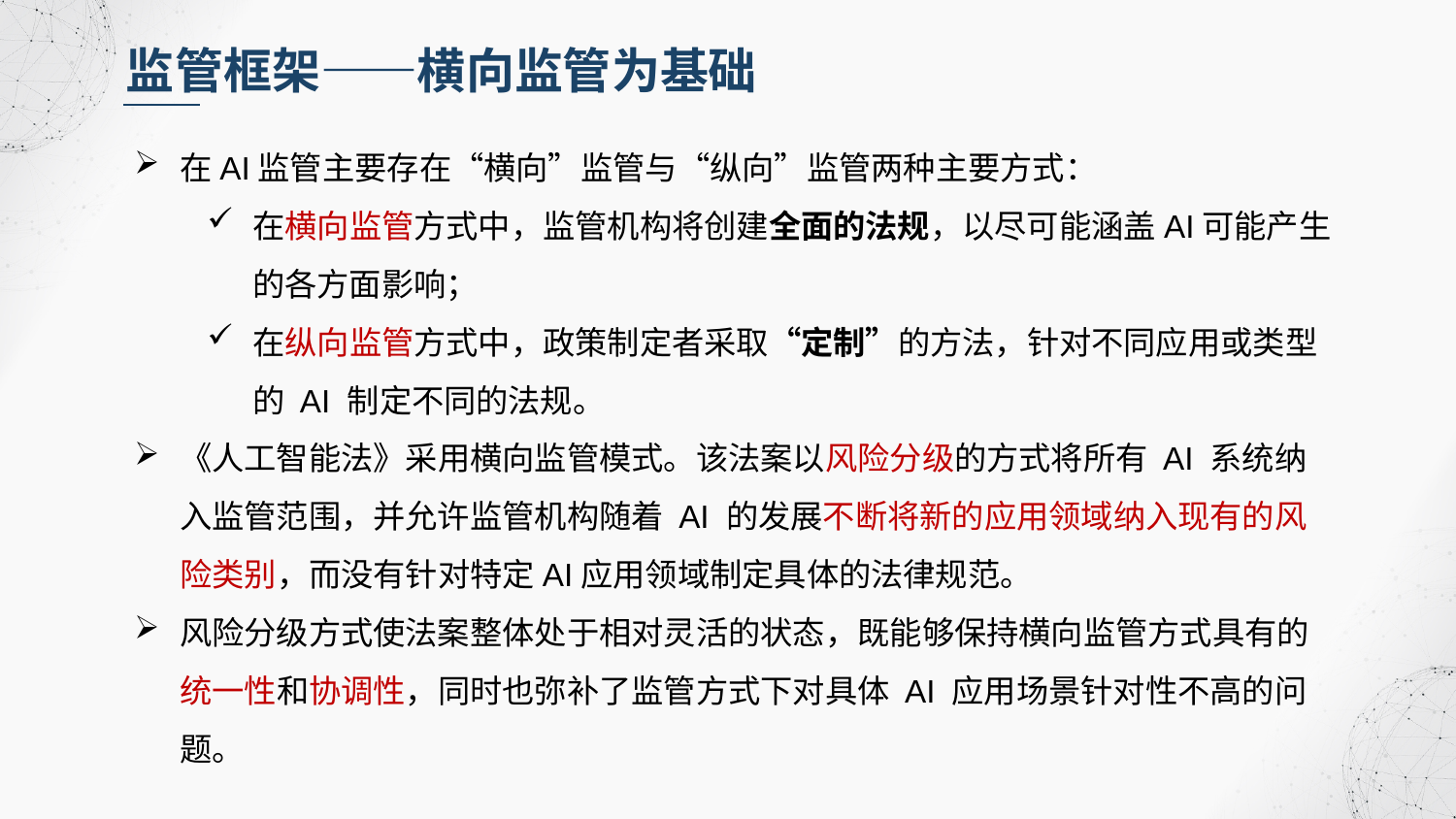

监管框架——横向监管为基础
在AI监管主要存在“横向”监管与“纵向”监管两种主要方式：
在横向监管方式中，监管机构将创建全面的法规，以尽可能涵盖AI可能产生的各方面影响；
在纵向监管方式中，政策制定者采取“定制”的方法，针对不同应用或类型的 AI 制定不同的法规。
《人工智能法》采用横向监管模式。该法案以风险分级的方式将所有 AI 系统纳入监管范围，并允许监管机构随着 AI 的发展不断将新的应用领域纳入现有的风险类别，而没有针对特定AI应用领域制定具体的法律规范。
风险分级方式使法案整体处于相对灵活的状态，既能够保持横向监管方式具有的统一性和协调性，同时也弥补了监管方式下对具体 AI 应用场景针对性不高的问题。